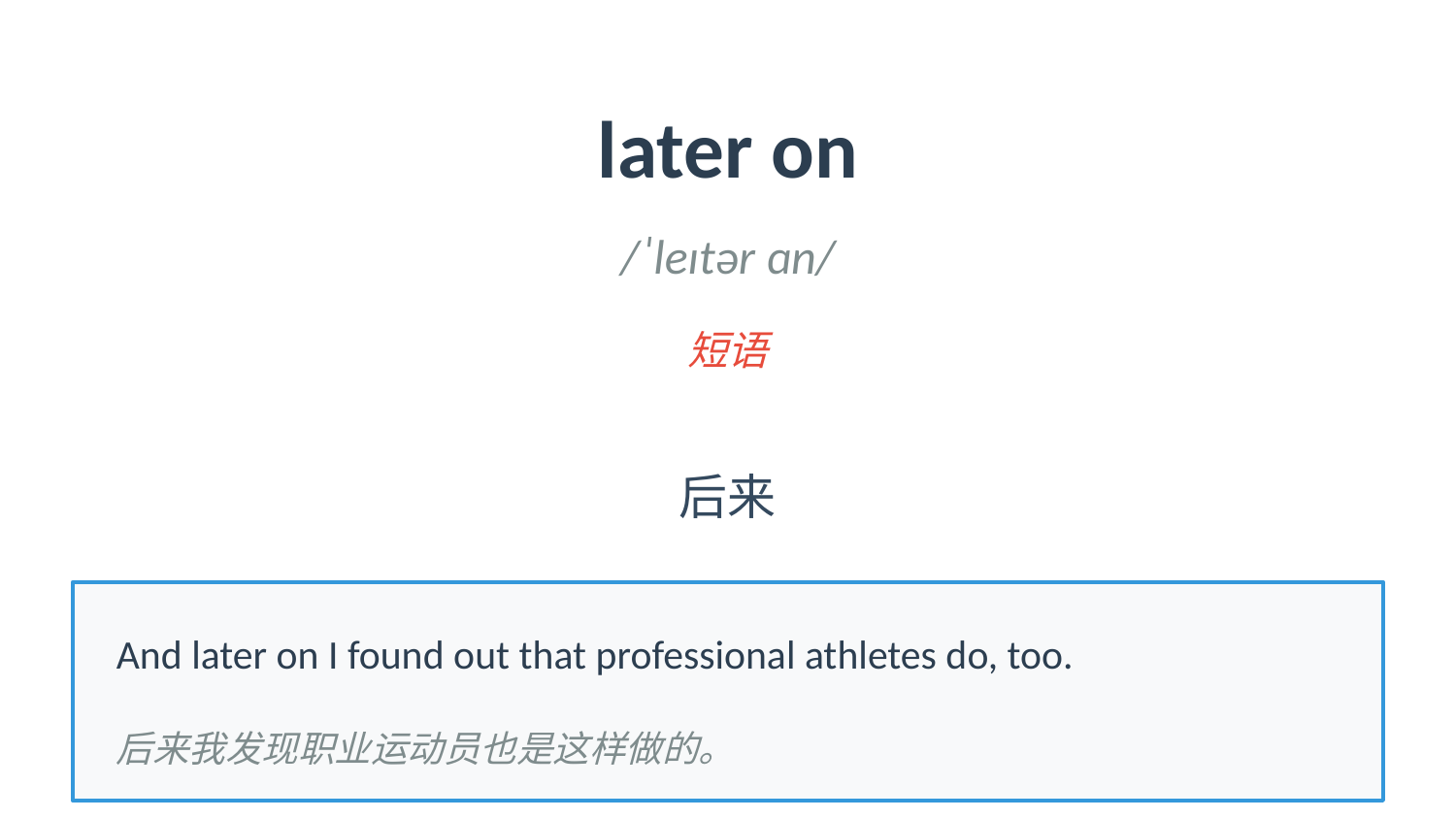

later on
/ˈleɪtər ɑn/
短语
后来

And later on I found out that professional athletes do, too.

后来我发现职业运动员也是这样做的。